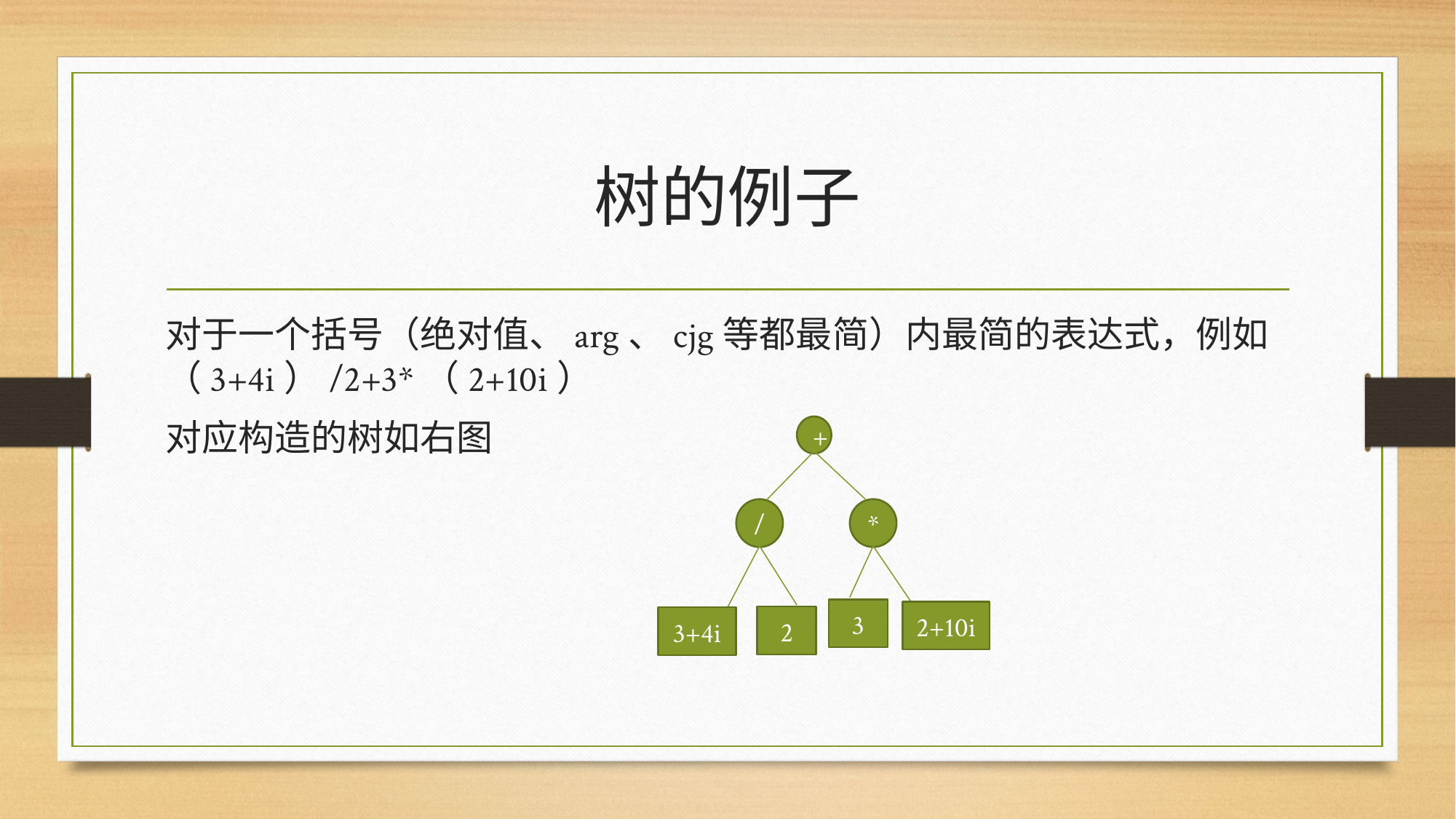

# 树的例子
对于一个括号（绝对值、arg、cjg等都最简）内最简的表达式，例如 （3+4i）/2+3*（2+10i）
对应构造的树如右图
+
/
*
3
2+10i
2
3+4i